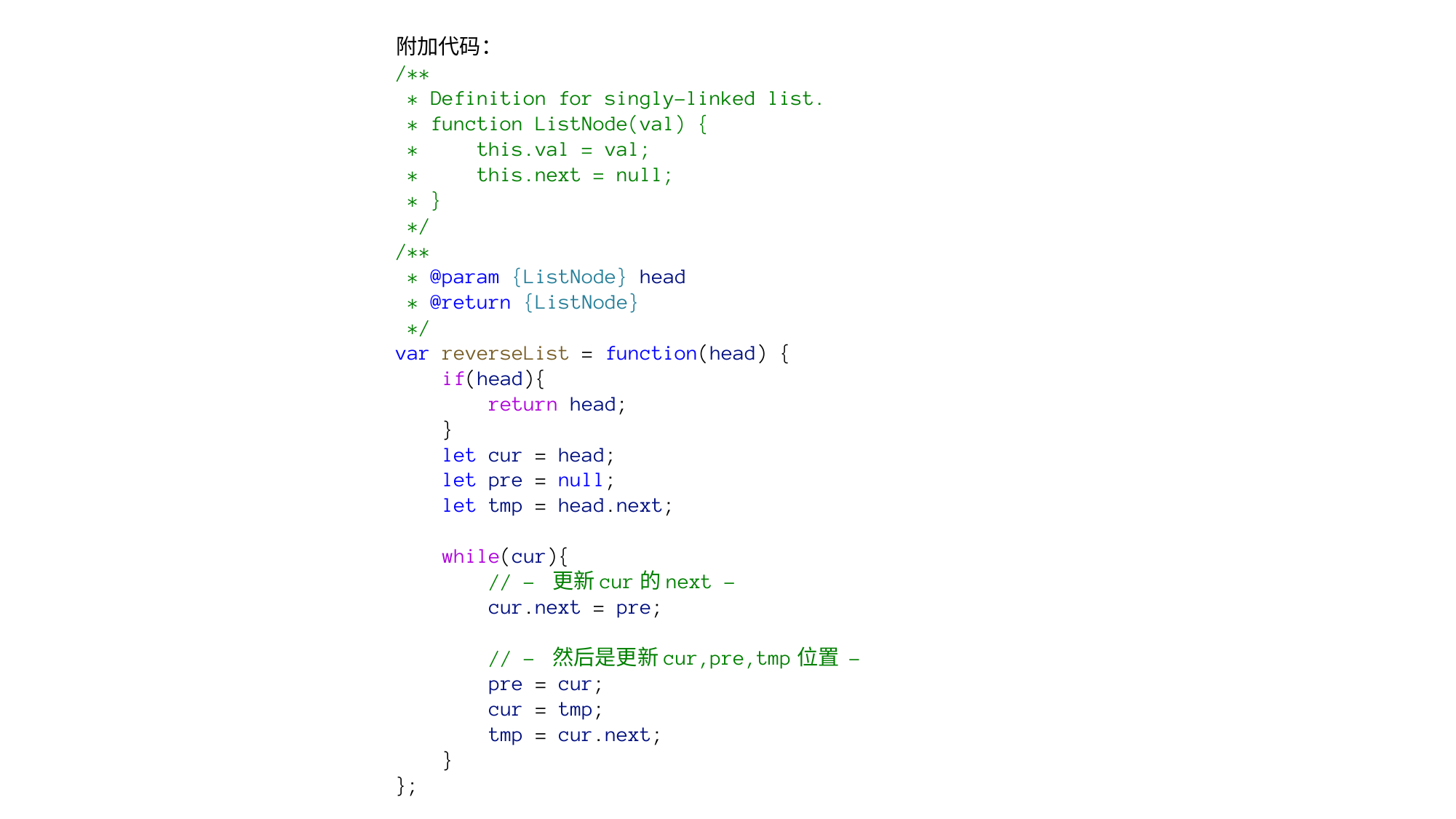

附加代码：
/**
 * Definition for singly-linked list.
 * function ListNode(val) {
 *     this.val = val;
 *     this.next = null;
 * }
 */
/**
 * @param {ListNode} head
 * @return {ListNode}
 */
var reverseList = function(head) {
    if(head){
        return head;
    }
    let cur = head;
    let pre = null;
    let tmp = head.next;
    while(cur){
        // - 更新cur的next -
        cur.next = pre;
        // - 然后是更新cur,pre,tmp位置 -
        pre = cur;
        cur = tmp;
        tmp = cur.next;
    }
};